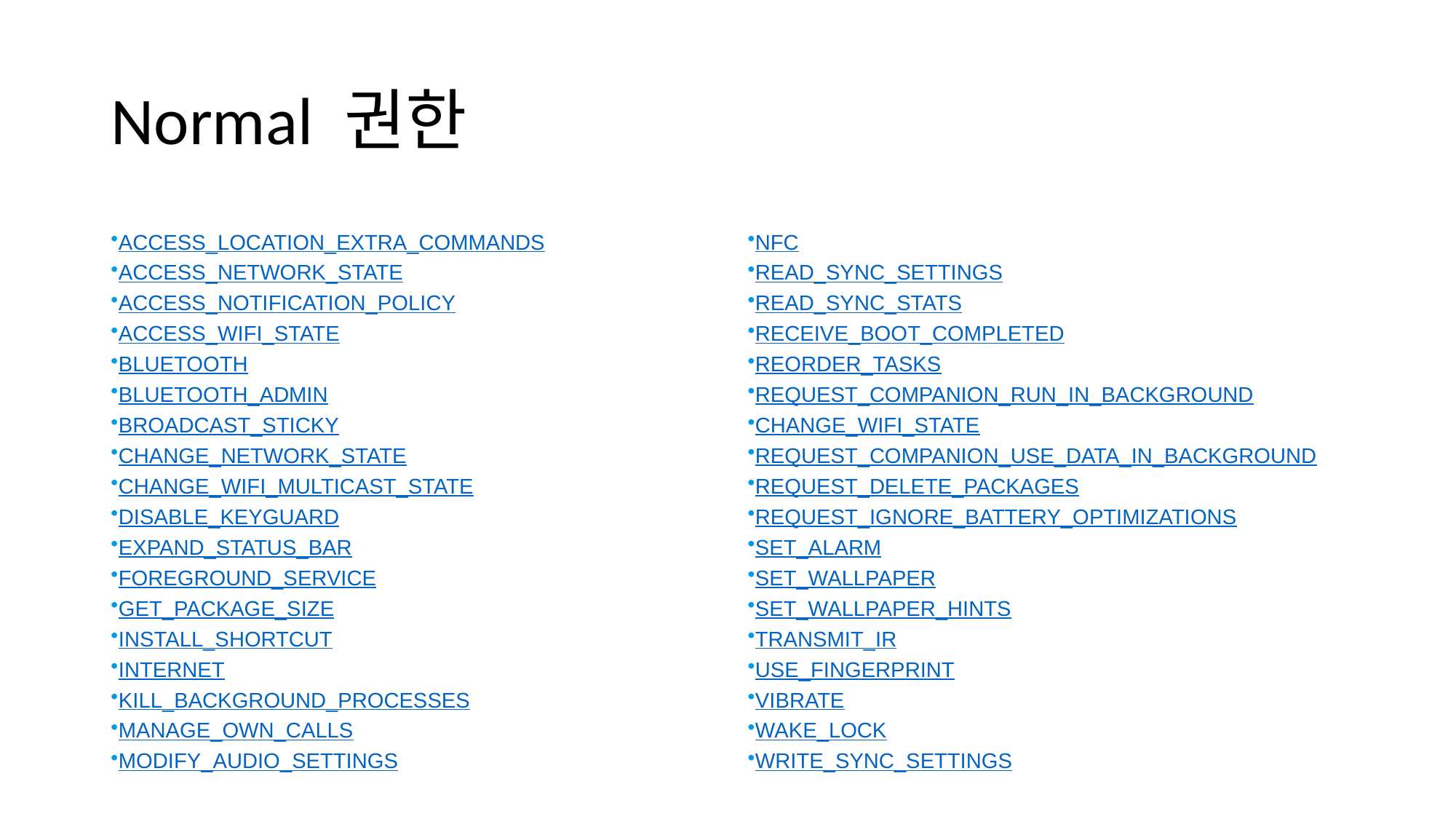

# Normal 권한
ACCESS_LOCATION_EXTRA_COMMANDS
ACCESS_NETWORK_STATE
ACCESS_NOTIFICATION_POLICY
ACCESS_WIFI_STATE
BLUETOOTH
BLUETOOTH_ADMIN
BROADCAST_STICKY
CHANGE_NETWORK_STATE
CHANGE_WIFI_MULTICAST_STATE
DISABLE_KEYGUARD
EXPAND_STATUS_BAR
FOREGROUND_SERVICE
GET_PACKAGE_SIZE
INSTALL_SHORTCUT
INTERNET
KILL_BACKGROUND_PROCESSES
MANAGE_OWN_CALLS
MODIFY_AUDIO_SETTINGS

NFC
READ_SYNC_SETTINGS
READ_SYNC_STATS
RECEIVE_BOOT_COMPLETED
REORDER_TASKS
REQUEST_COMPANION_RUN_IN_BACKGROUND
CHANGE_WIFI_STATE
REQUEST_COMPANION_USE_DATA_IN_BACKGROUND
REQUEST_DELETE_PACKAGES
REQUEST_IGNORE_BATTERY_OPTIMIZATIONS
SET_ALARM
SET_WALLPAPER
SET_WALLPAPER_HINTS
TRANSMIT_IR
USE_FINGERPRINT
VIBRATE
WAKE_LOCK
WRITE_SYNC_SETTINGS